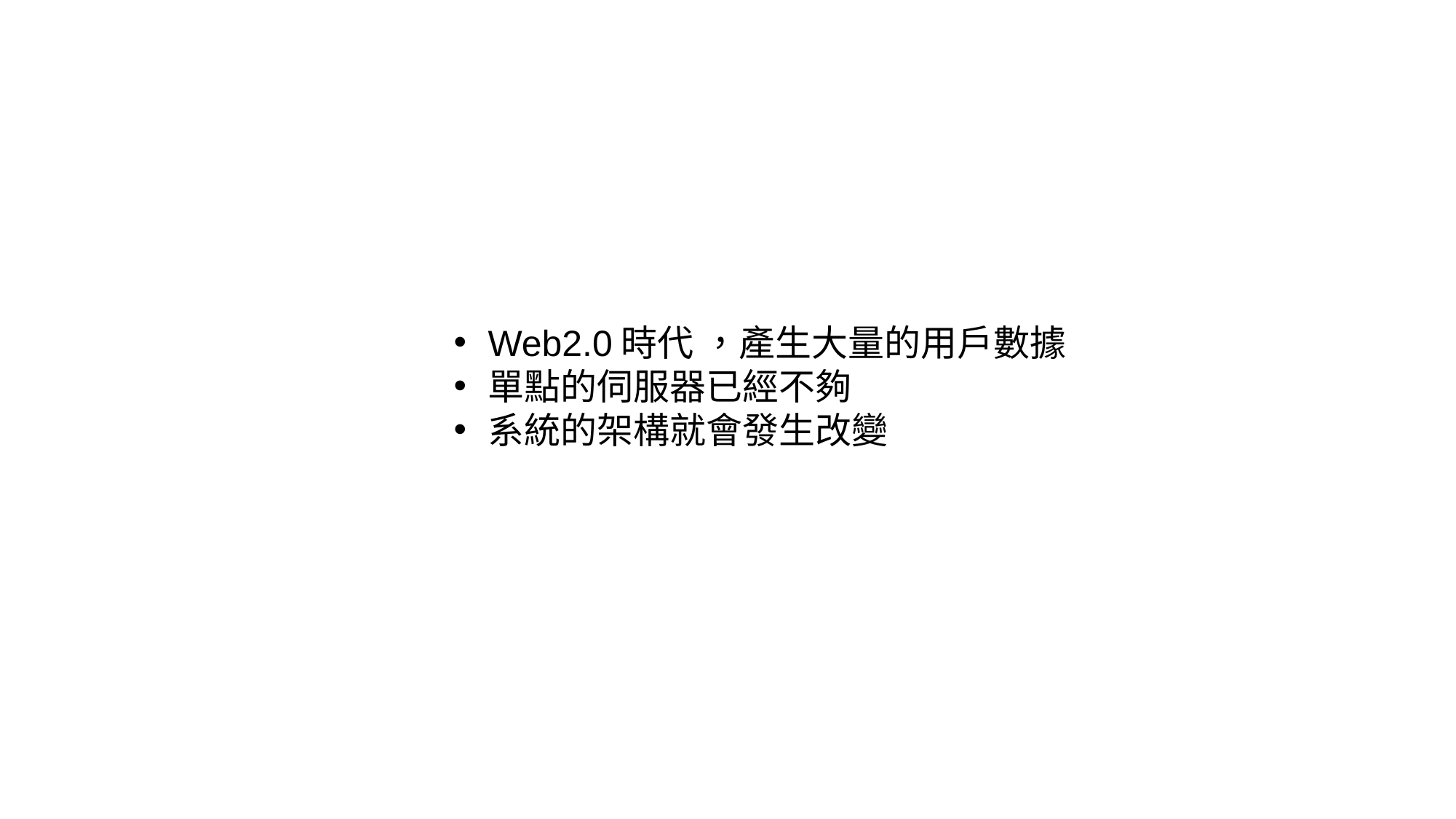

Web2.0時代 ，產生大量的用戶數據
單點的伺服器已經不夠
系統的架構就會發生改變